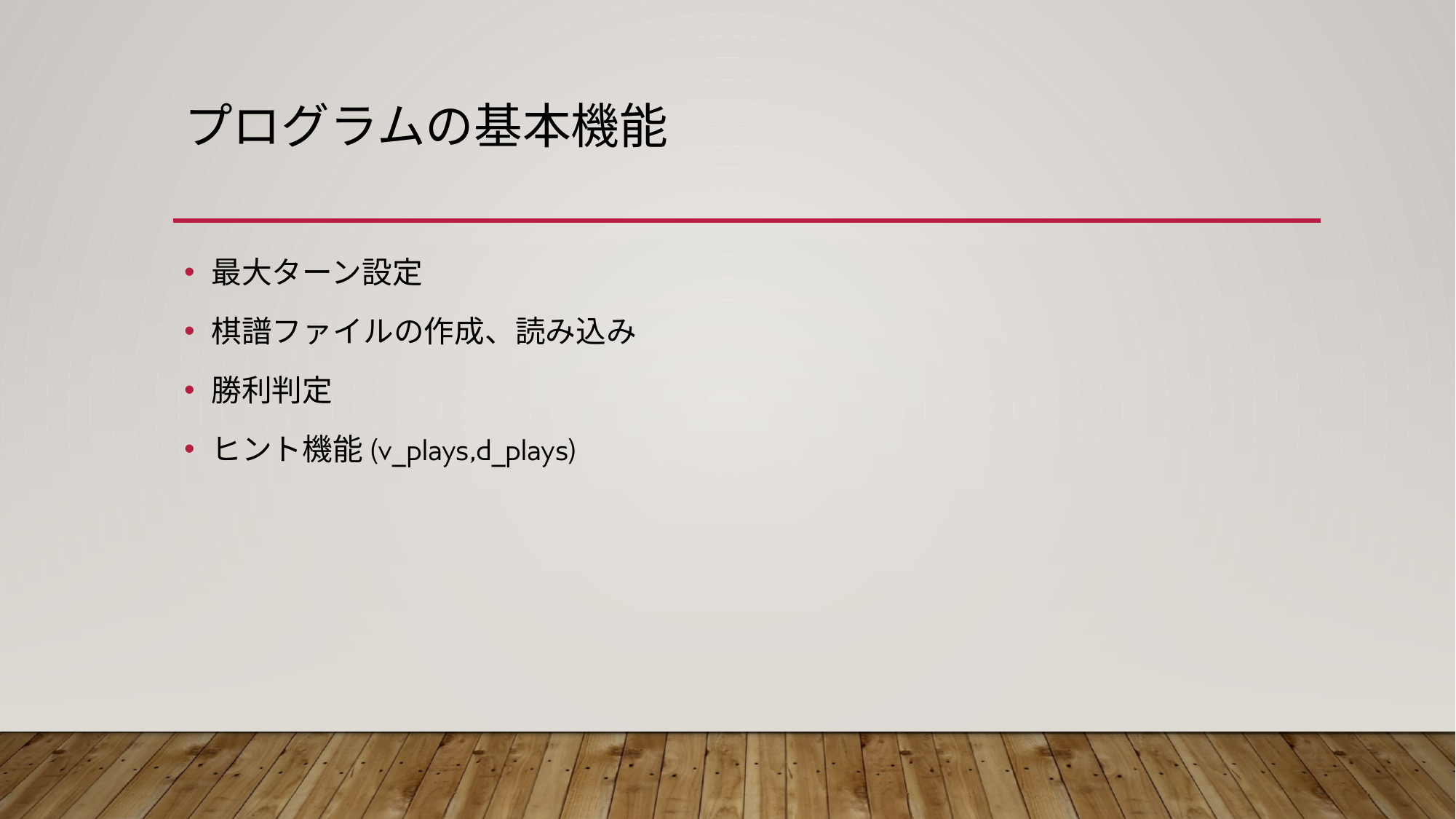

# プログラムの基本機能
最大ターン設定
棋譜ファイルの作成、読み込み
勝利判定
ヒント機能(v_plays,d_plays)